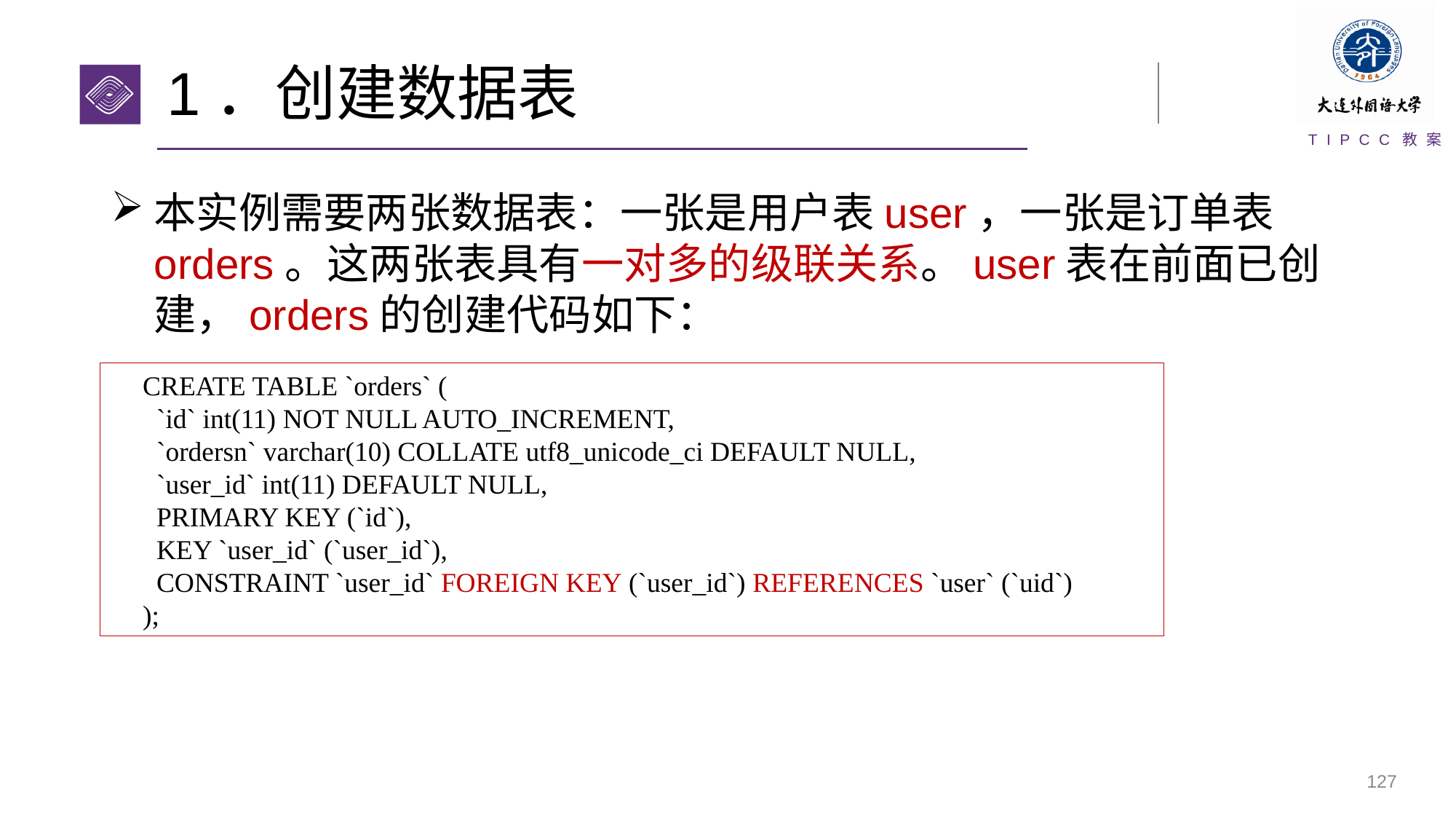

# 1．创建数据表
本实例需要两张数据表：一张是用户表user，一张是订单表orders。这两张表具有一对多的级联关系。user表在前面已创建，orders的创建代码如下：
CREATE TABLE `orders` (
  `id` int(11) NOT NULL AUTO_INCREMENT,
  `ordersn` varchar(10) COLLATE utf8_unicode_ci DEFAULT NULL,
  `user_id` int(11) DEFAULT NULL,
  PRIMARY KEY (`id`),
  KEY `user_id` (`user_id`),
  CONSTRAINT `user_id` FOREIGN KEY (`user_id`) REFERENCES `user` (`uid`)
);
127